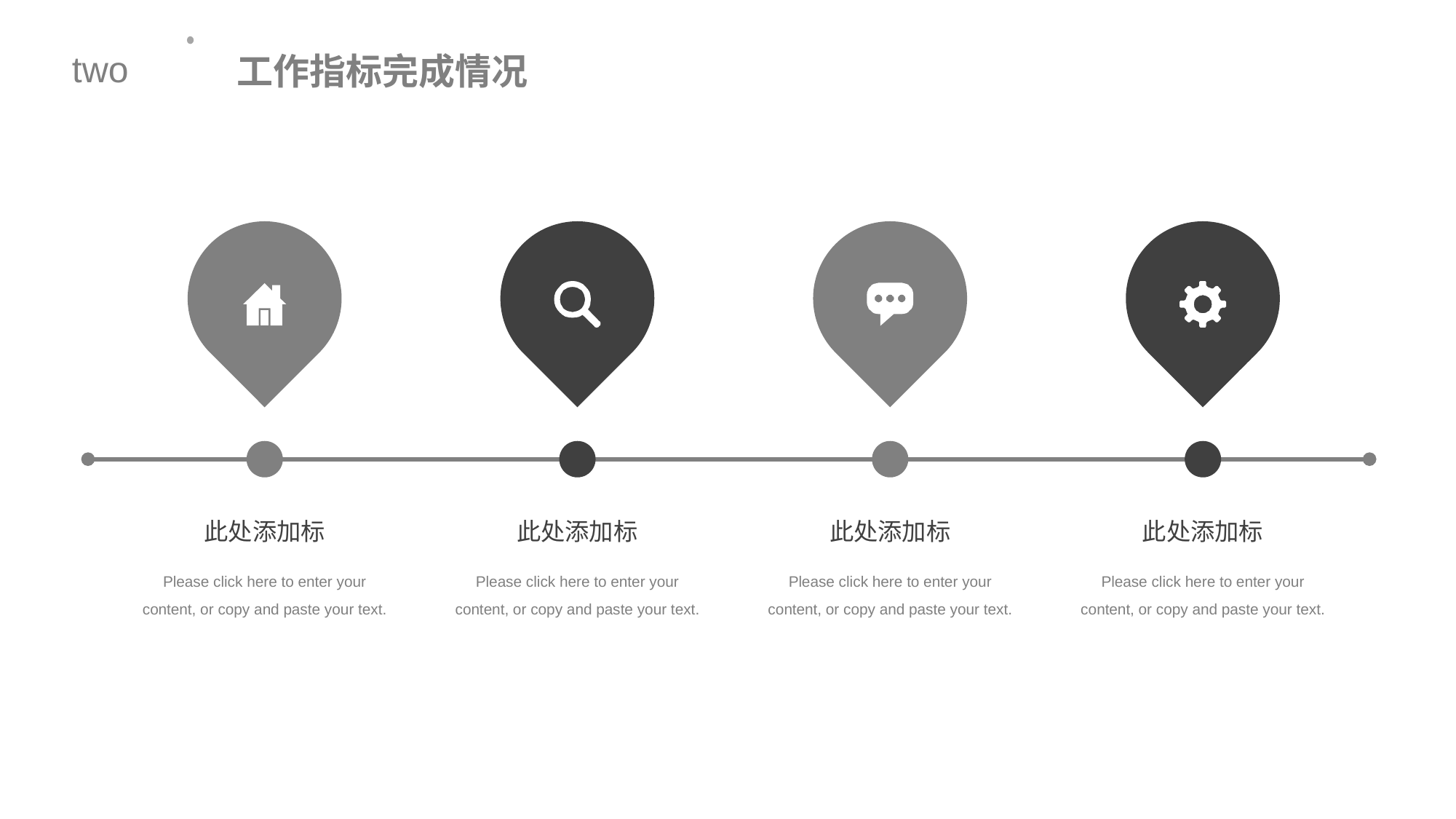

工作指标完成情况

two

此处添加标
Please click here to enter your content, or copy and paste your text.
此处添加标
Please click here to enter your content, or copy and paste your text.
此处添加标
Please click here to enter your content, or copy and paste your text.
此处添加标
Please click here to enter your content, or copy and paste your text.